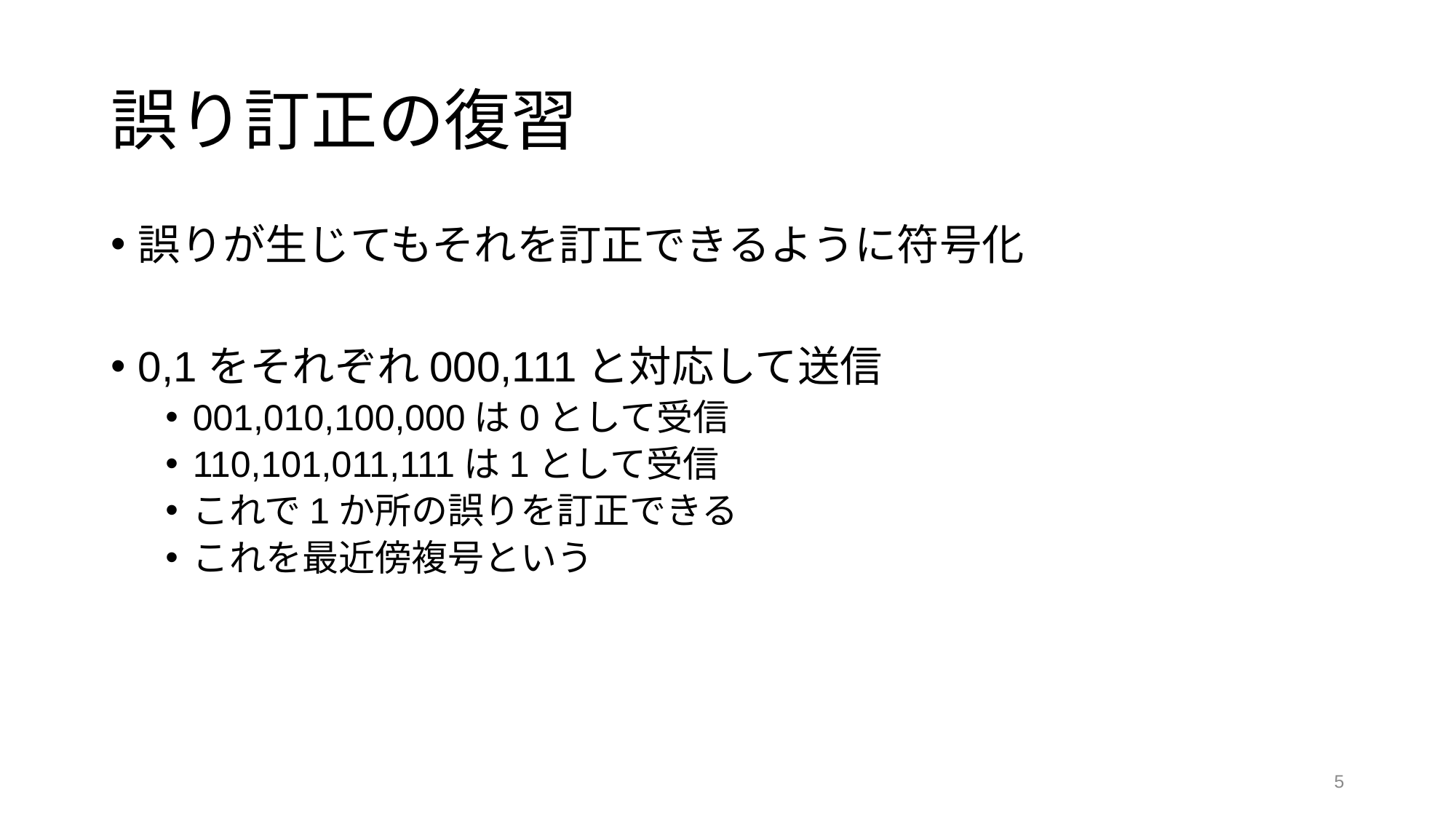

# 誤り訂正の復習
誤りが生じてもそれを訂正できるように符号化

0,1をそれぞれ000,111と対応して送信
001,010,100,000は0として受信
110,101,011,111は1として受信
これで1か所の誤りを訂正できる
これを最近傍複号という
5